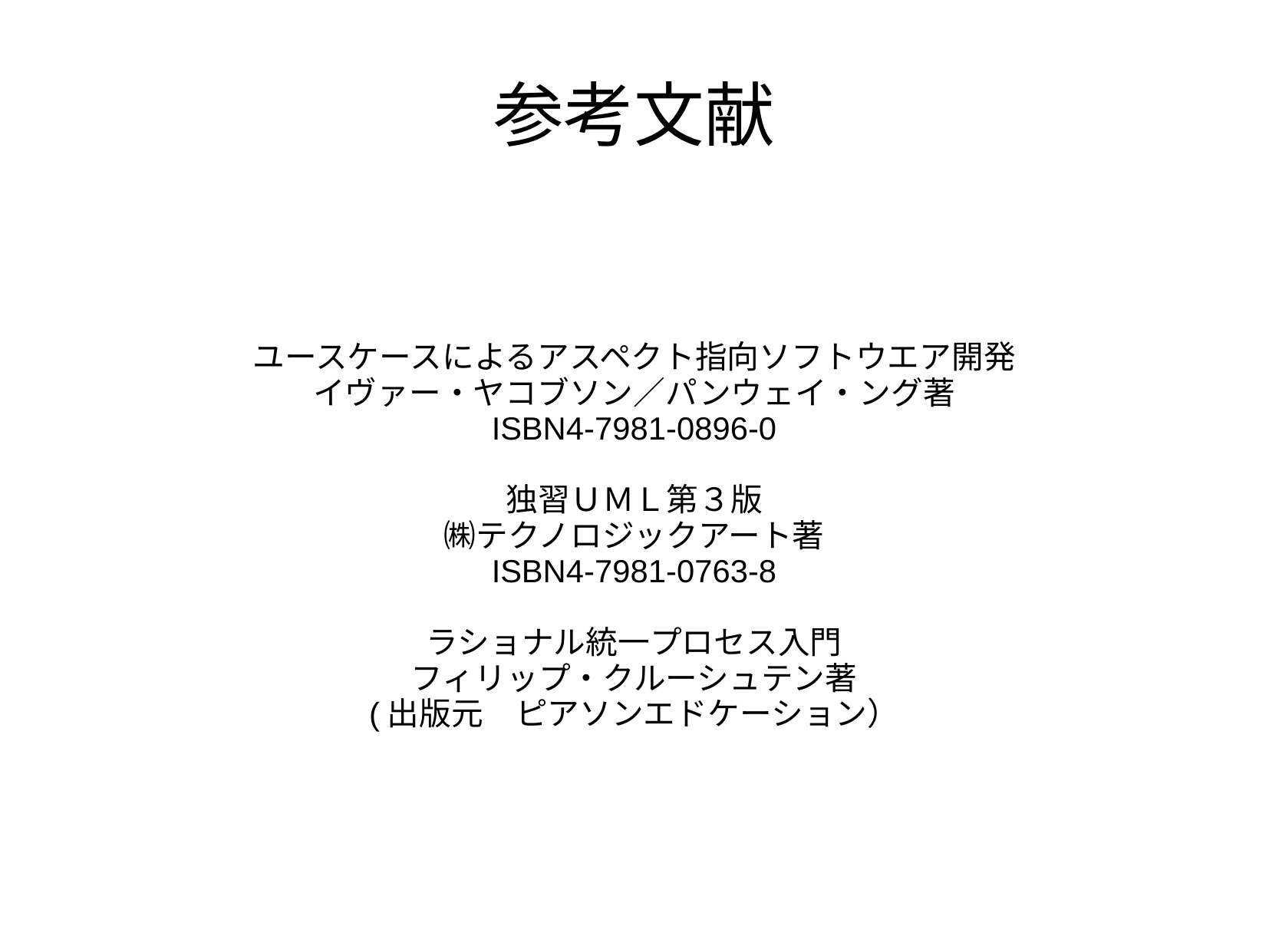

# 参考文献
ユースケースによるアスペクト指向ソフトウエア開発
イヴァー・ヤコブソン／パンウェイ・ング著
ISBN4-7981-0896-0

独習ＵＭＬ第３版
㈱テクノロジックアート著
ISBN4-7981-0763-8

ラショナル統一プロセス入門
フィリップ・クルーシュテン著
(出版元　ピアソンエドケーション）